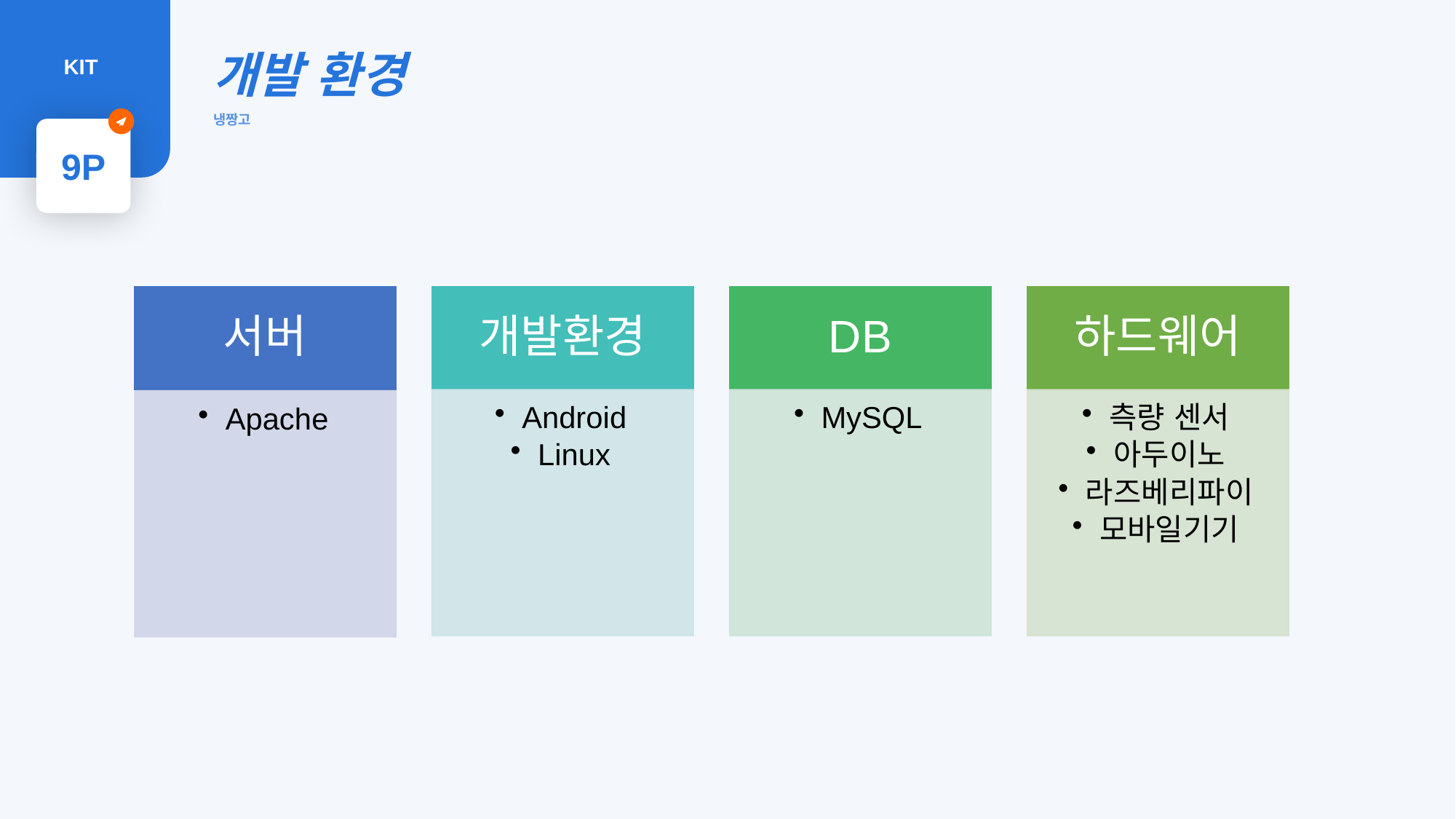

개발 환경
냉짱고
      KIT

9P
서버
Apache
개발환경
Android
Linux
DB
MySQL
하드웨어
측량 센서
아두이노
라즈베리파이
모바일기기